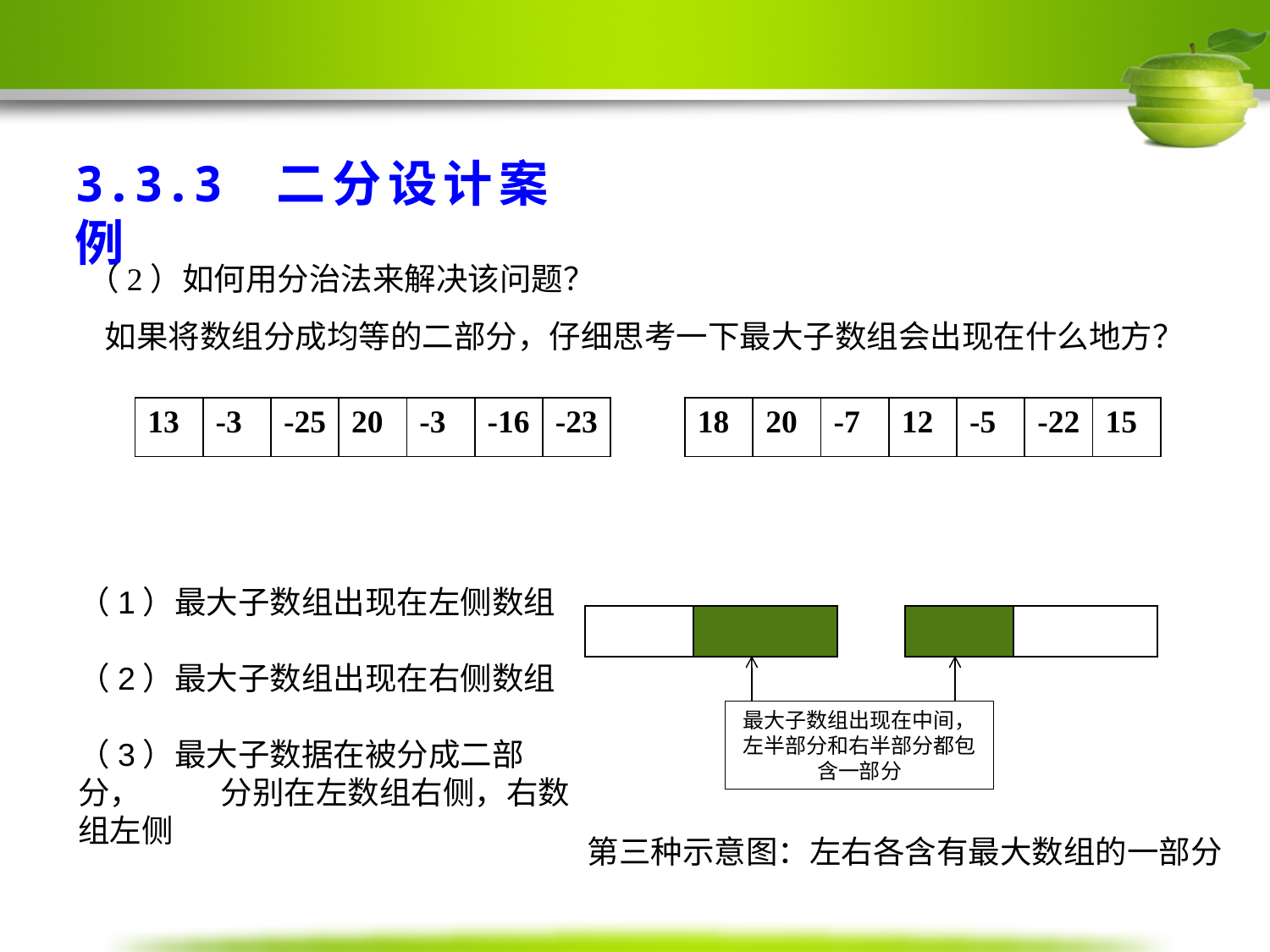

3.3.3 二分设计案例
（2）如何用分治法来解决该问题？
如果将数组分成均等的二部分，仔细思考一下最大子数组会出现在什么地方？
| 13 | -3 | -25 | 20 | -3 | -16 | -23 |
| --- | --- | --- | --- | --- | --- | --- |
| 18 | 20 | -7 | 12 | -5 | -22 | 15 |
| --- | --- | --- | --- | --- | --- | --- |
（1）最大子数组出现在左侧数组

（2）最大子数组出现在右侧数组

（3）最大子数据在被分成二部分，           分别在左数组右侧，右数组左侧
|  |  |
| --- | --- |
|  |  |
| --- | --- |
最大子数组出现在中间，左半部分和右半部分都包含一部分
第三种示意图：左右各含有最大数组的一部分